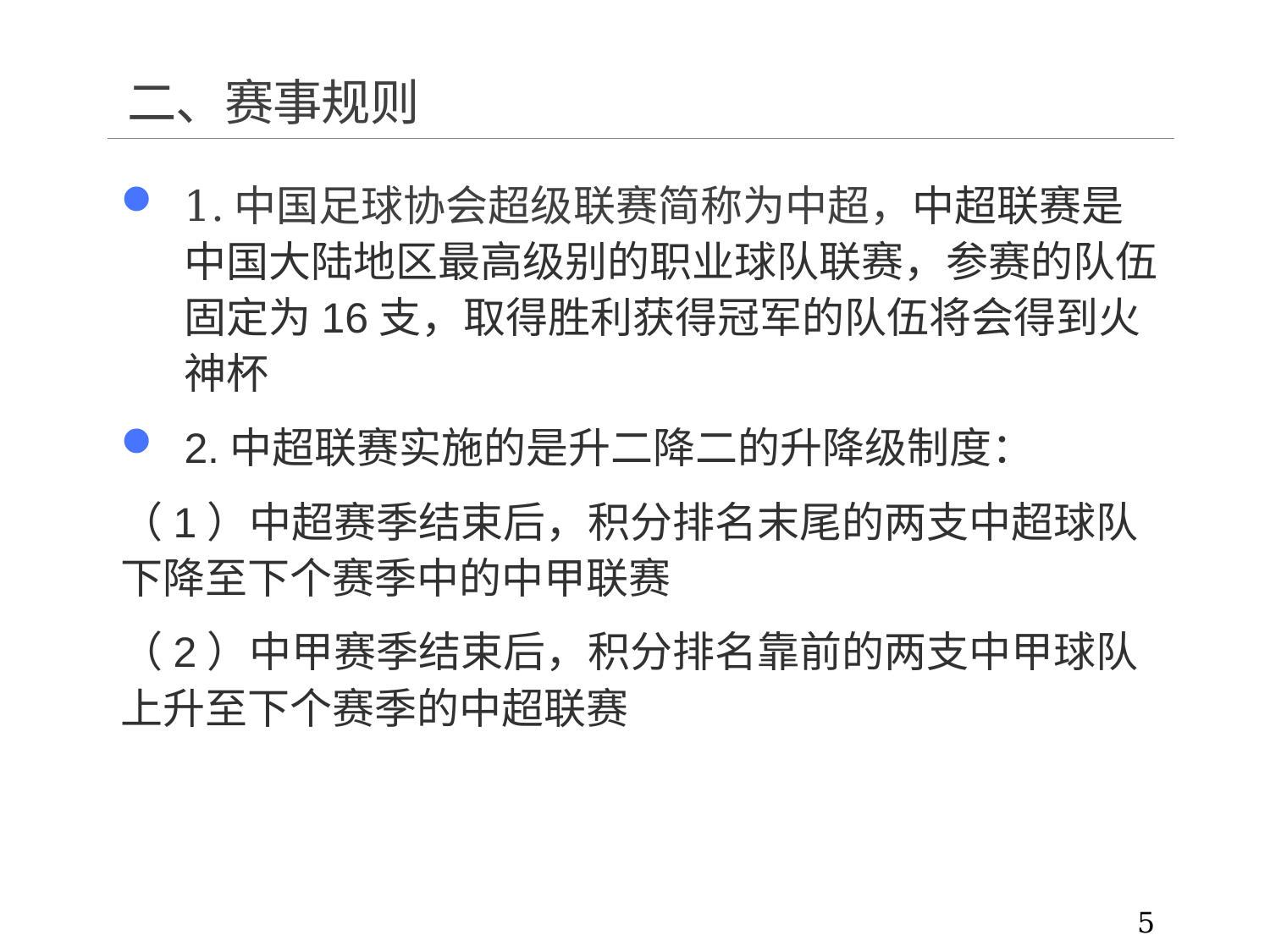

# 二、赛事规则
1.中国足球协会超级联赛简称为中超，中超联赛是中国大陆地区最高级别的职业球队联赛，参赛的队伍固定为16支，取得胜利获得冠军的队伍将会得到火神杯
2.中超联赛实施的是升二降二的升降级制度：
（1）中超赛季结束后，积分排名末尾的两支中超球队下降至下个赛季中的中甲联赛
（2）中甲赛季结束后，积分排名靠前的两支中甲球队上升至下个赛季的中超联赛

5